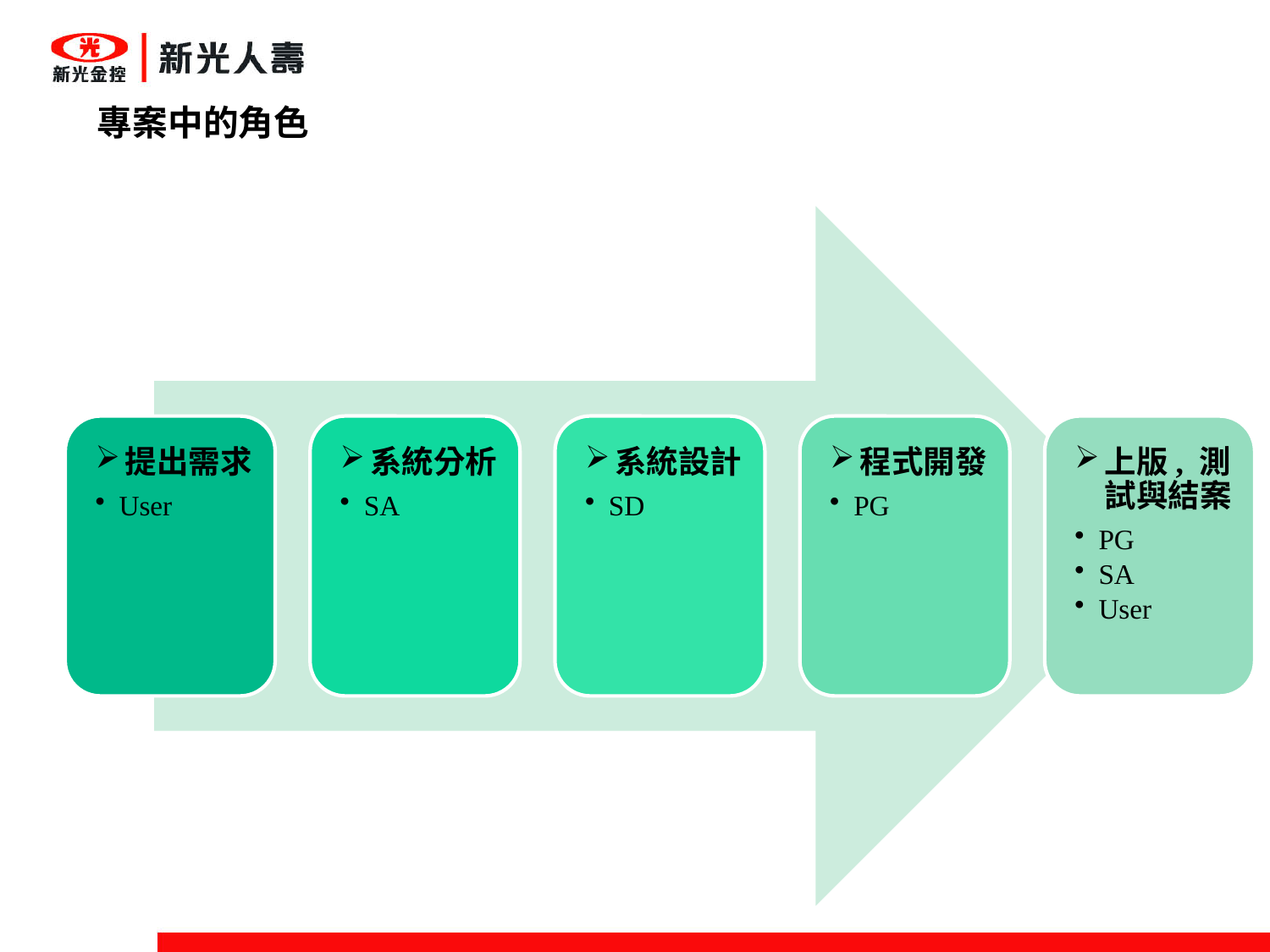

# 專案中的角色
提出需求
User
系統分析
SA
系統設計
SD
程式開發
PG
上版, 測試與結案
PG
SA
User